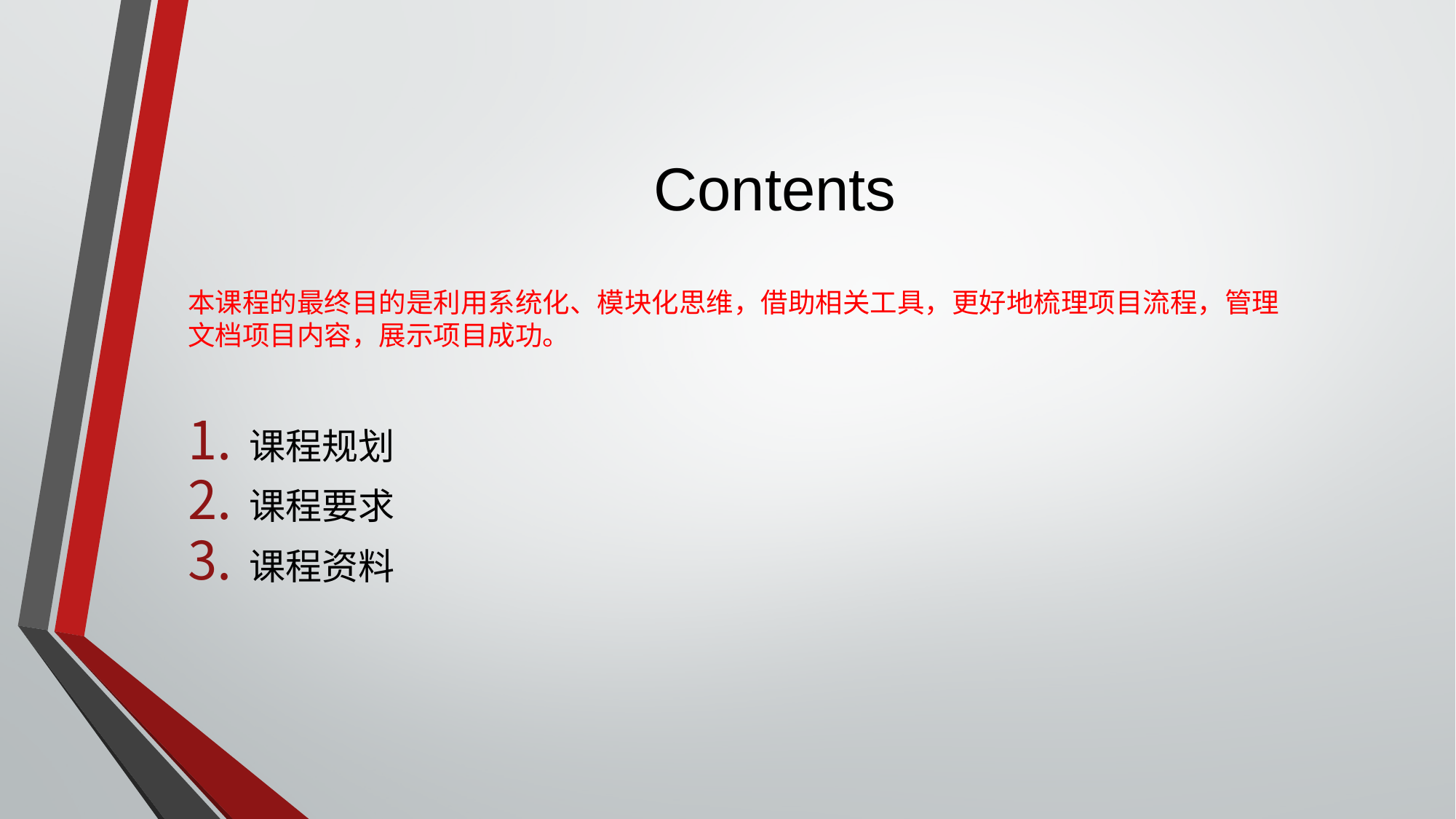

# Contents
本课程的最终目的是利用系统化、模块化思维，借助相关工具，更好地梳理项目流程，管理文档项目内容，展示项目成功。
课程规划
课程要求
课程资料